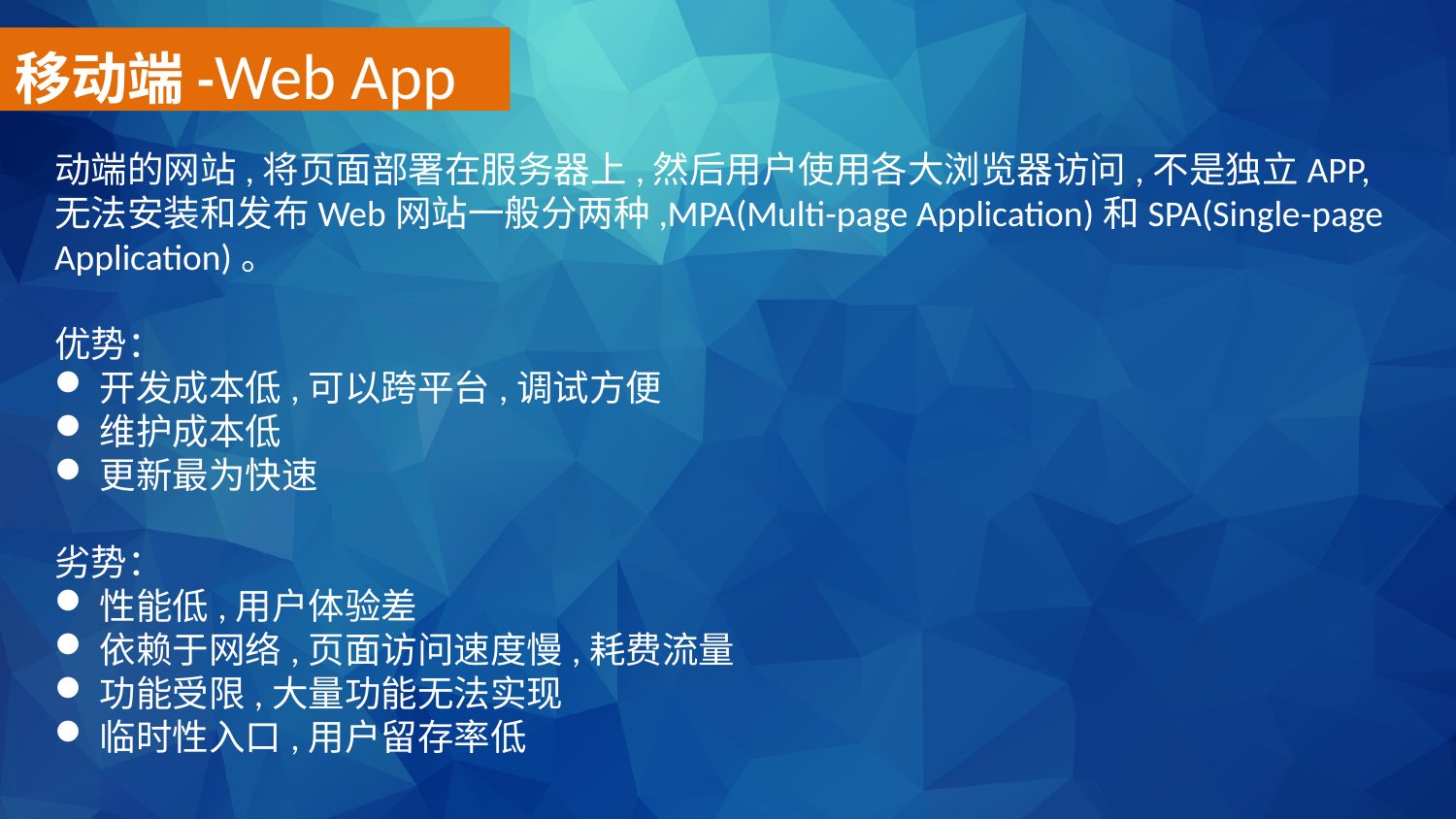

移动端-Web App

动端的网站,将页面部署在服务器上,然后用户使用各大浏览器访问,不是独立APP,无法安装和发布Web网站一般分两种,MPA(Multi-page Application)和SPA(Single-page Application)。

优势：
开发成本低,可以跨平台,调试方便
维护成本低
更新最为快速

劣势：
性能低,用户体验差
依赖于网络,页面访问速度慢,耗费流量
功能受限,大量功能无法实现
临时性入口,用户留存率低